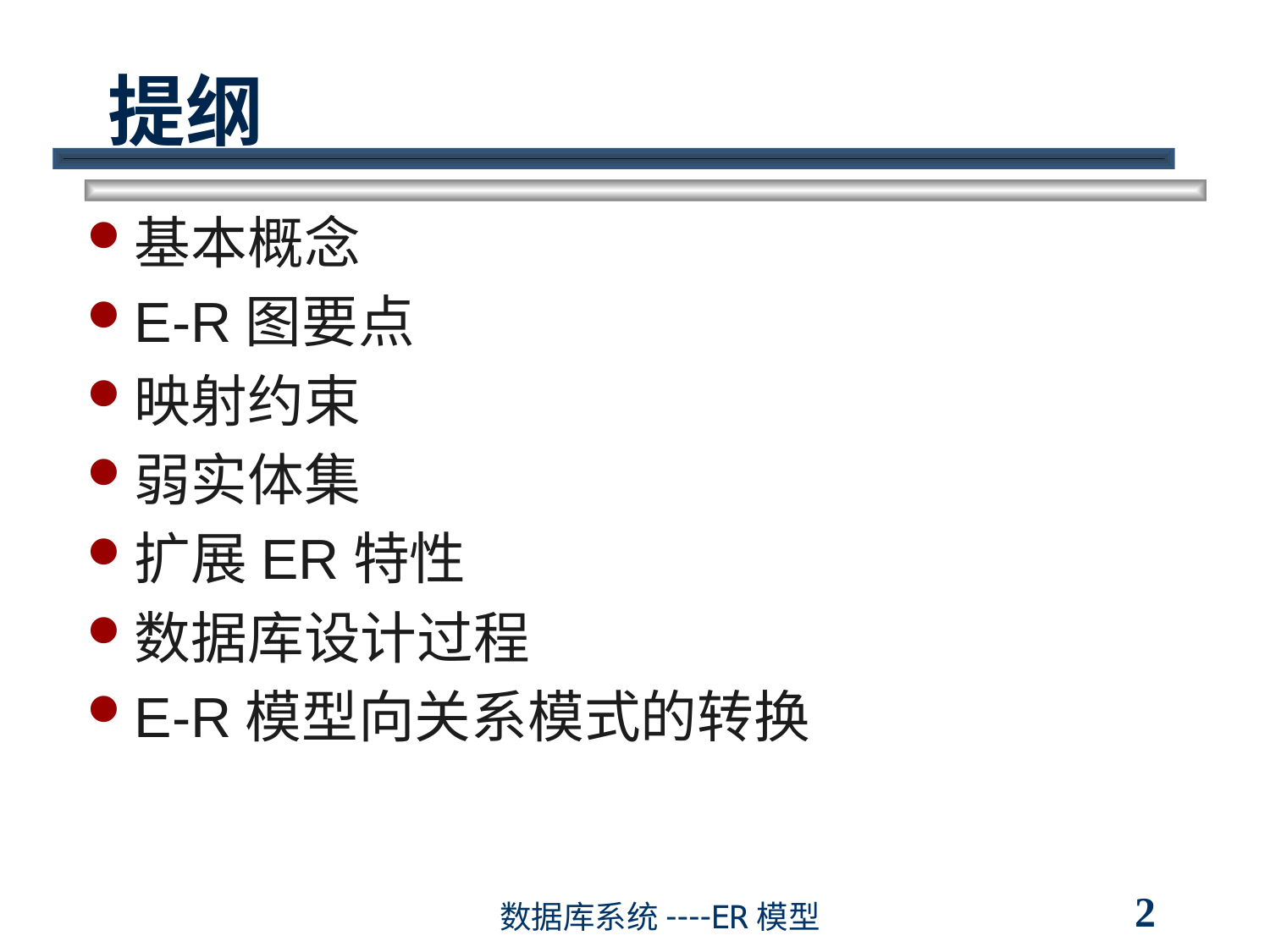

# 提纲
基本概念
E-R图要点
映射约束
弱实体集
扩展ER特性
数据库设计过程
E-R模型向关系模式的转换
2
数据库系统----ER模型